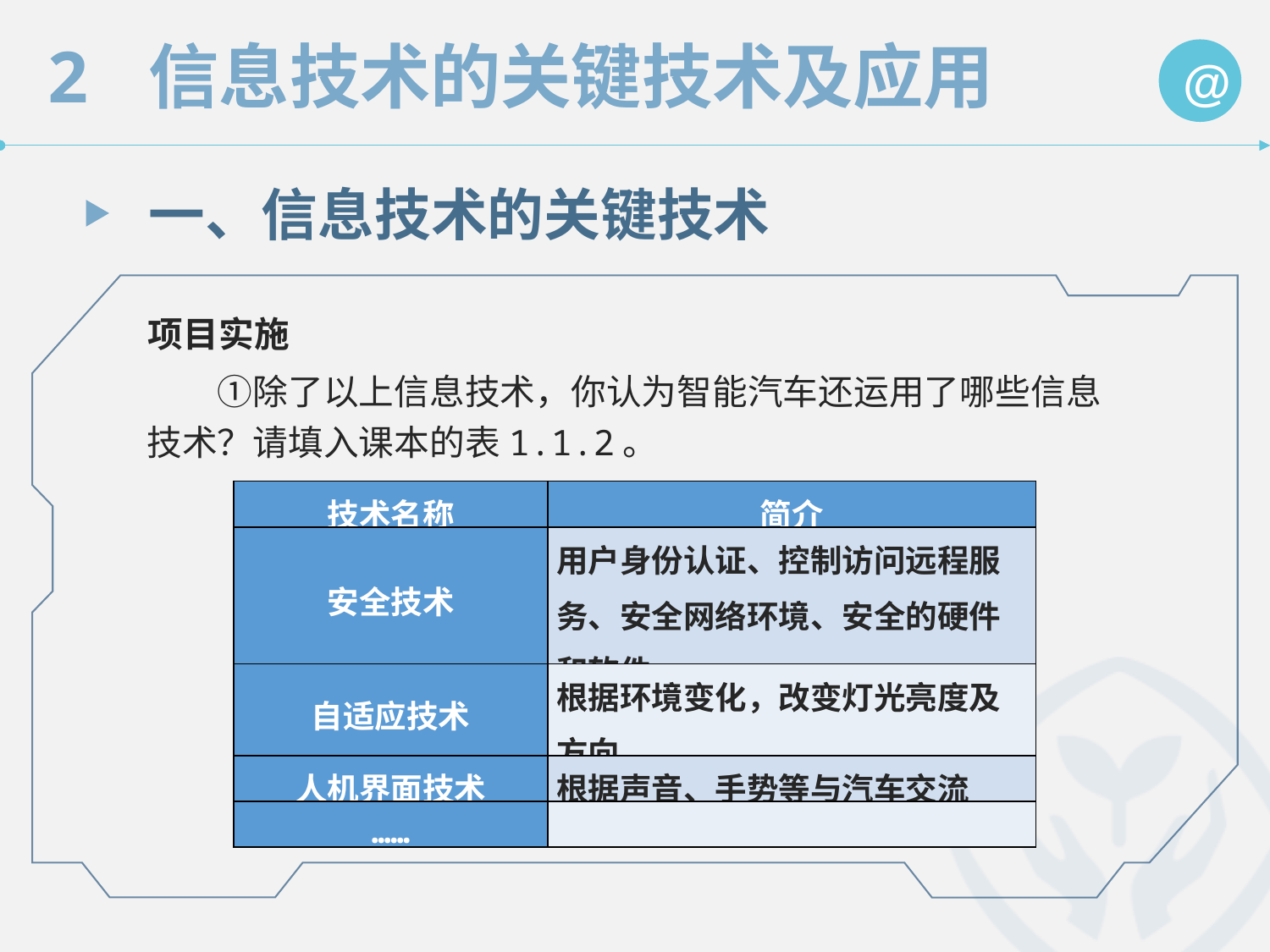

一、信息技术的关键技术

项目实施
　　①除了以上信息技术，你认为智能汽车还运用了哪些信息技术？请填入课本的表1.1.2。
| 技术名称 | 简介 |
| --- | --- |
| 安全技术 | 用户身份认证、控制访问远程服务、安全网络环境、安全的硬件和软件 |
| 自适应技术 | 根据环境变化，改变灯光亮度及方向 |
| 人机界面技术 | 根据声音、手势等与汽车交流 |
| …… |  |